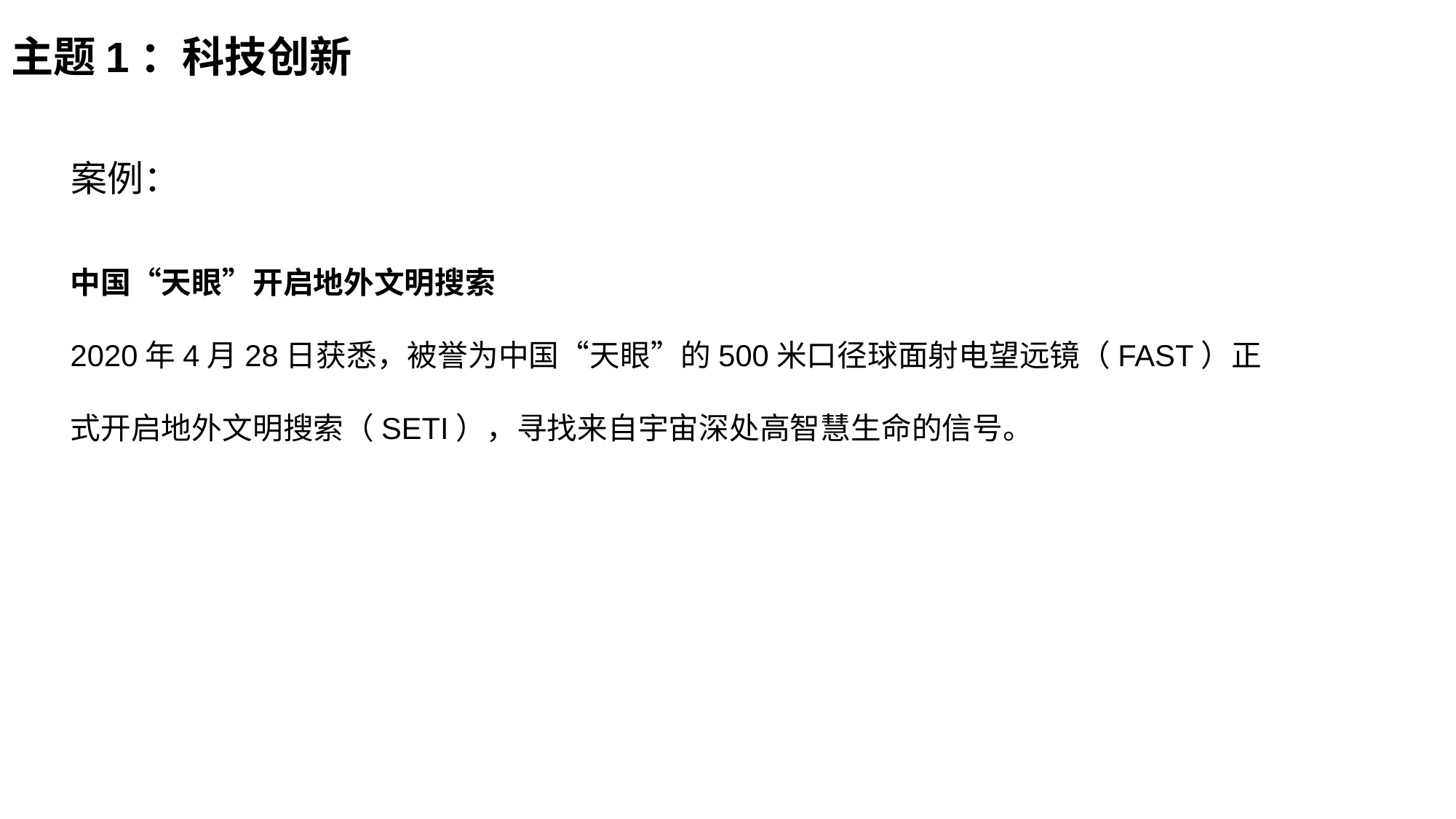

主题1：科技创新
案例：
中国“天眼”开启地外文明搜索
2020年4月28日获悉，被誉为中国“天眼”的500米口径球面射电望远镜（FAST）正式开启地外文明搜索（SETI），寻找来自宇宙深处高智慧生命的信号。